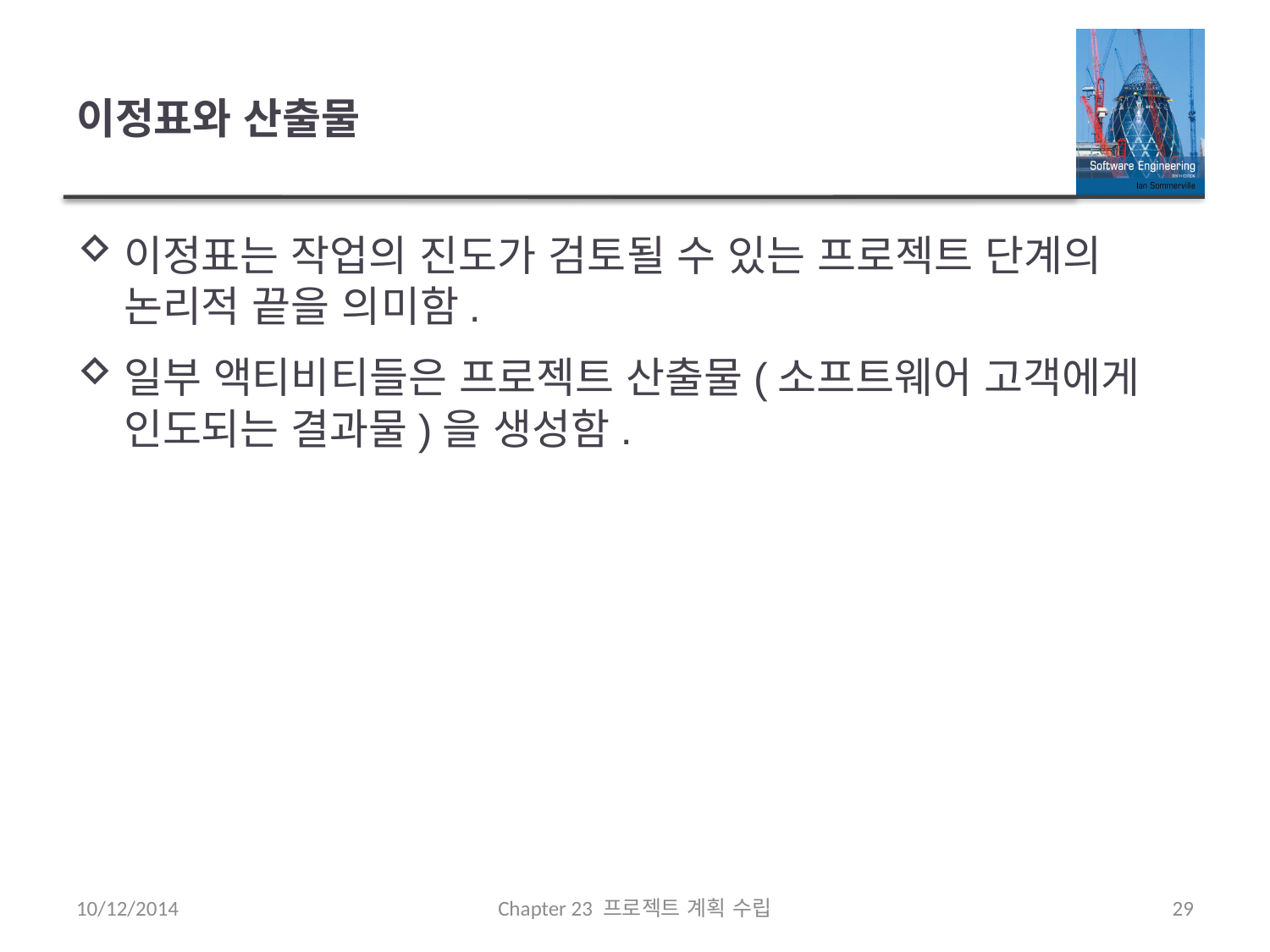

# 이정표와 산출물
이정표는 작업의 진도가 검토될 수 있는 프로젝트 단계의 논리적 끝을 의미함.
일부 액티비티들은 프로젝트 산출물(소프트웨어 고객에게 인도되는 결과물)을 생성함.

10/12/2014
Chapter 23 프로젝트 계획 수립
29